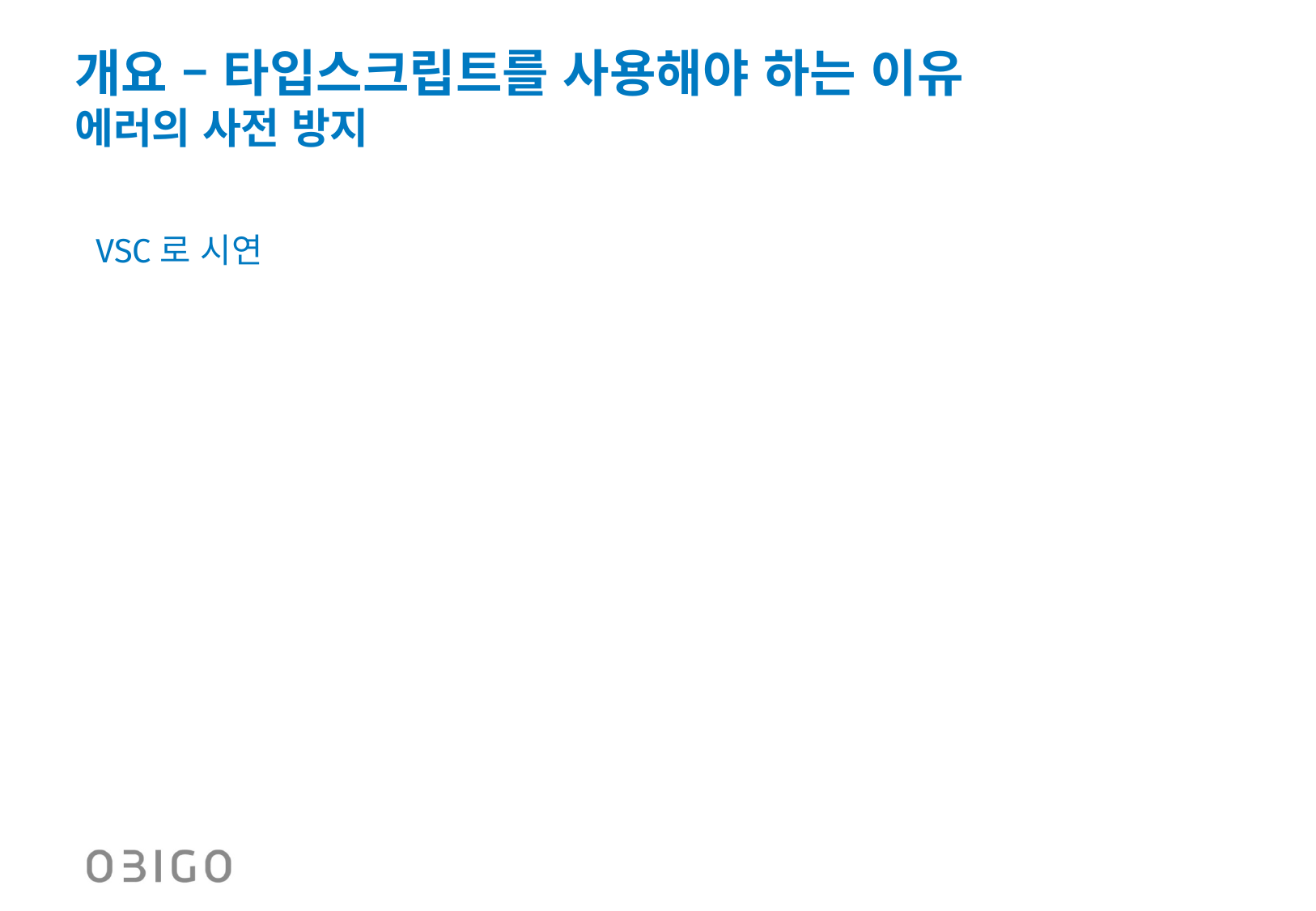

# 개요 – 타입스크립트를 사용해야 하는 이유 에러의 사전 방지
VSC로 시연